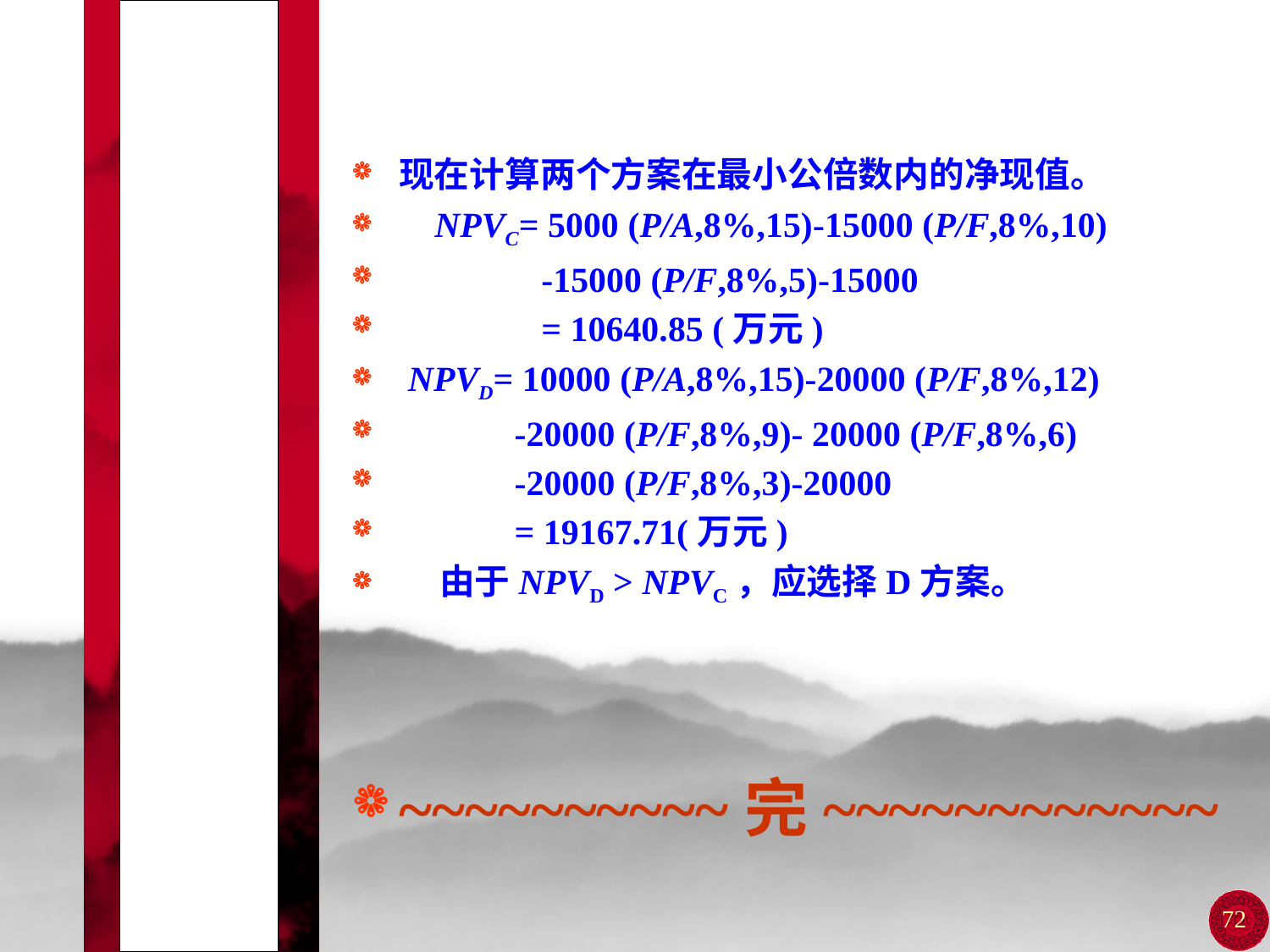

# 第四节    寿命期不同的方案的评价与选择
现在计算两个方案在最小公倍数内的净现值。
    NPVC= 5000 (P/A,8%,15)-15000 (P/F,8%,10)
                -15000 (P/F,8%,5)-15000
                = 10640.85 (万元)
 NPVD= 10000 (P/A,8%,15)-20000 (P/F,8%,12)
             -20000 (P/F,8%,9)- 20000 (P/F,8%,6)
             -20000 (P/F,8%,3)-20000
             = 19167.71(万元)
    由于NPVD > NPVC，应选择D方案。

~~~~~~~~~~完~~~~~~~~~~~~
72